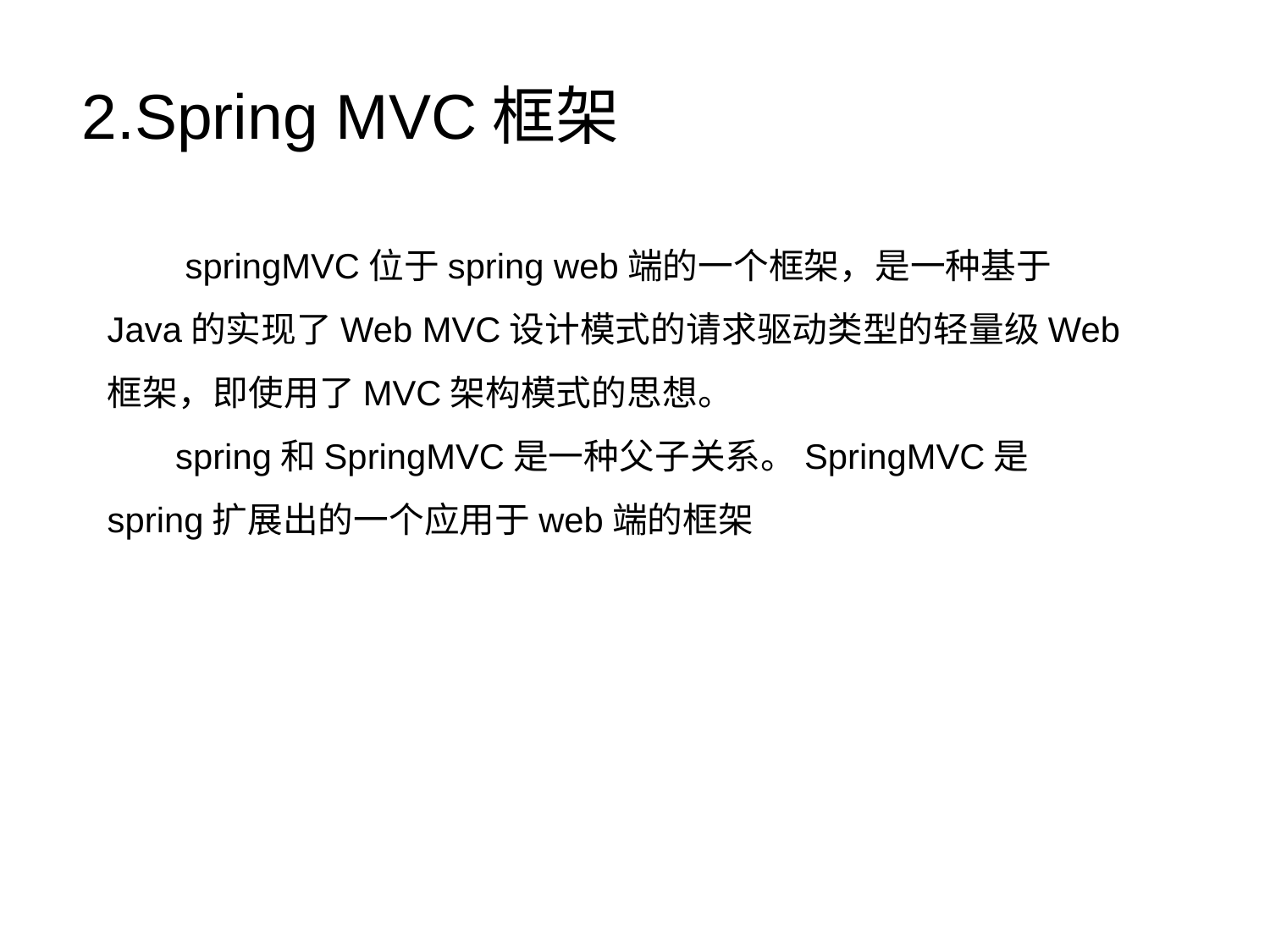

2.Spring MVC框架
        springMVC位于spring web端的一个框架，是一种基于Java的实现了Web MVC设计模式的请求驱动类型的轻量级Web框架，即使用了MVC架构模式的思想。
       spring和SpringMVC是一种父子关系。SpringMVC是spring扩展出的一个应用于web端的框架

点击添加文本

点击添加文本
点击添加文本
点击添加文本